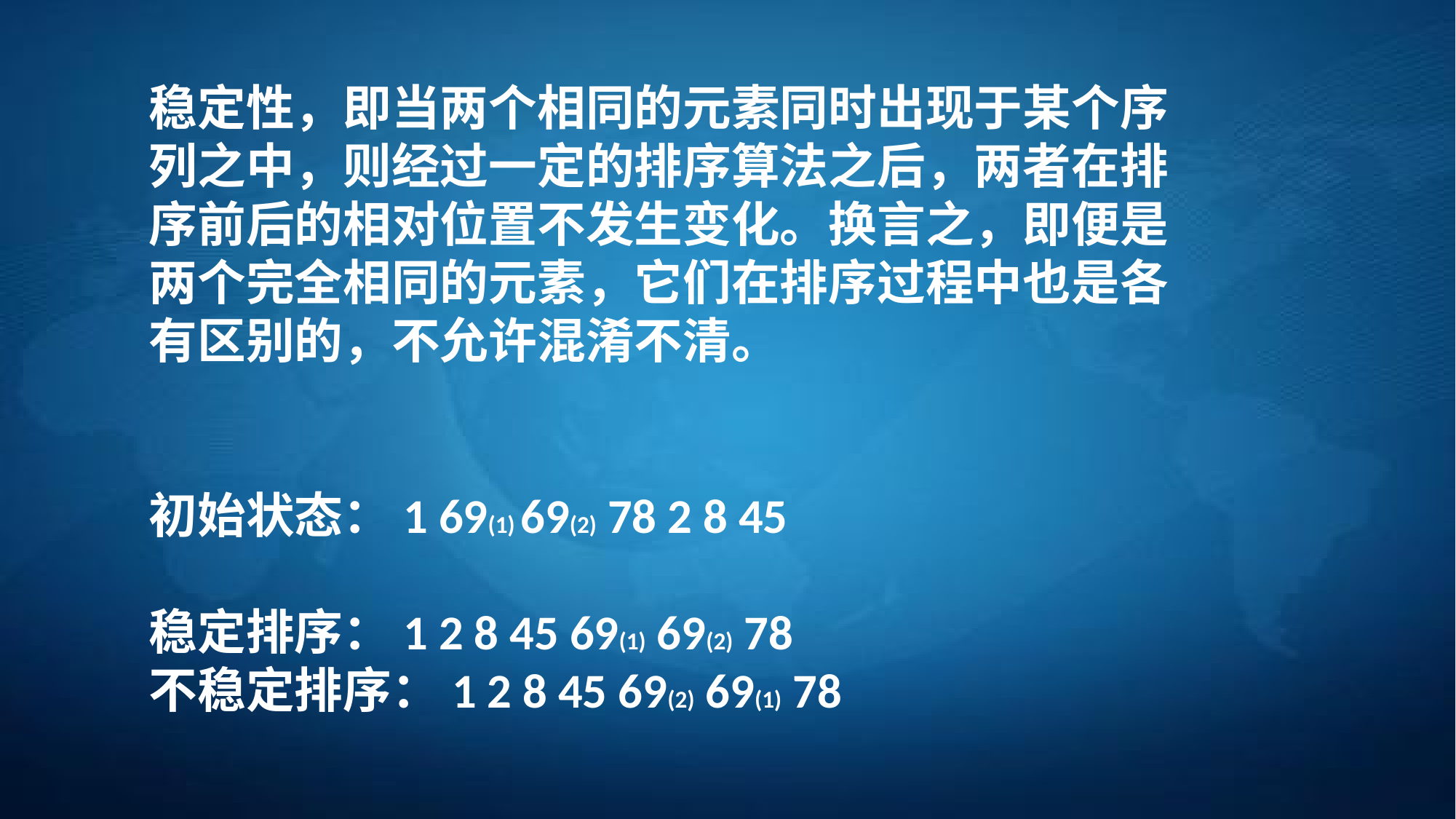

稳定性，即当两个相同的元素同时出现于某个序列之中，则经过一定的排序算法之后，两者在排序前后的相对位置不发生变化。换言之，即便是两个完全相同的元素，它们在排序过程中也是各有区别的，不允许混淆不清。

初始状态：1 69(1) 69(2) 78 2 8 45

稳定排序：1 2 8 45 69(1) 69(2) 78
不稳定排序：1 2 8 45 69(2) 69(1) 78